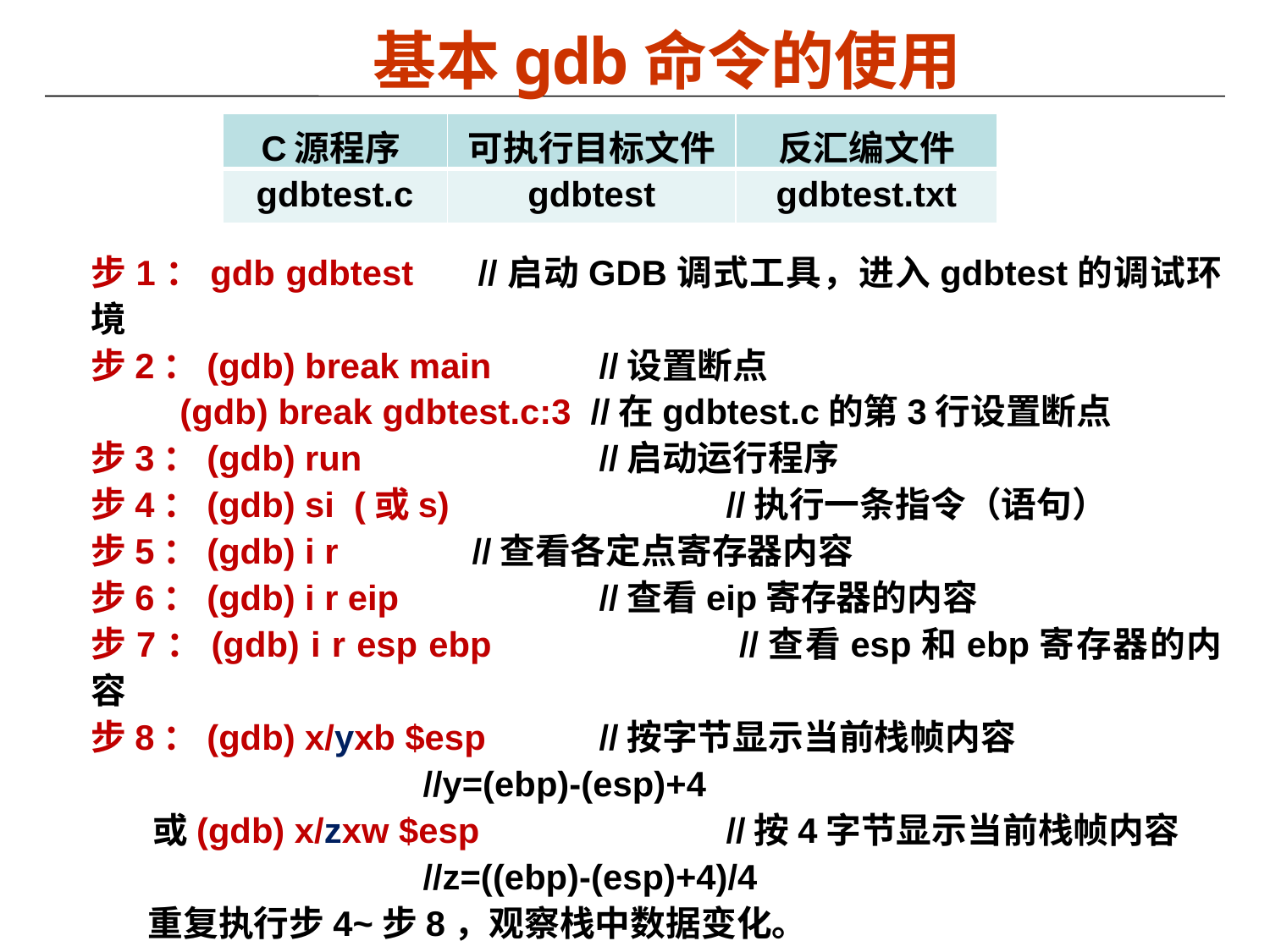

基本gdb命令的使用
| C源程序 | 可执行目标文件 | 反汇编文件 |
| --- | --- | --- |
| gdbtest.c | gdbtest | gdbtest.txt |
步1：gdb gdbtest      //启动GDB调式工具，进入gdbtest的调试环境
步2：(gdb) break main   	//设置断点
    (gdb) break gdbtest.c:3  //在gdbtest.c的第3行设置断点
步3：(gdb) run          		//启动运行程序
步4：(gdb) si  (或s)    		//执行一条指令（语句）
步5：(gdb) i r		//查看各定点寄存器内容
步6：(gdb) i r eip		//查看eip寄存器的内容
步7：(gdb) i r esp ebp 	 	//查看esp和ebp寄存器的内容
步8：(gdb) x/yxb $esp   	//按字节显示当前栈帧内容
		        //y=(ebp)-(esp)+4
  或(gdb) x/zxw $esp		//按4字节显示当前栈帧内容
		        //z=((ebp)-(esp)+4)/4
      重复执行步4~步8，观察栈中数据变化。
步9：(gdb) quit         		//退出调试